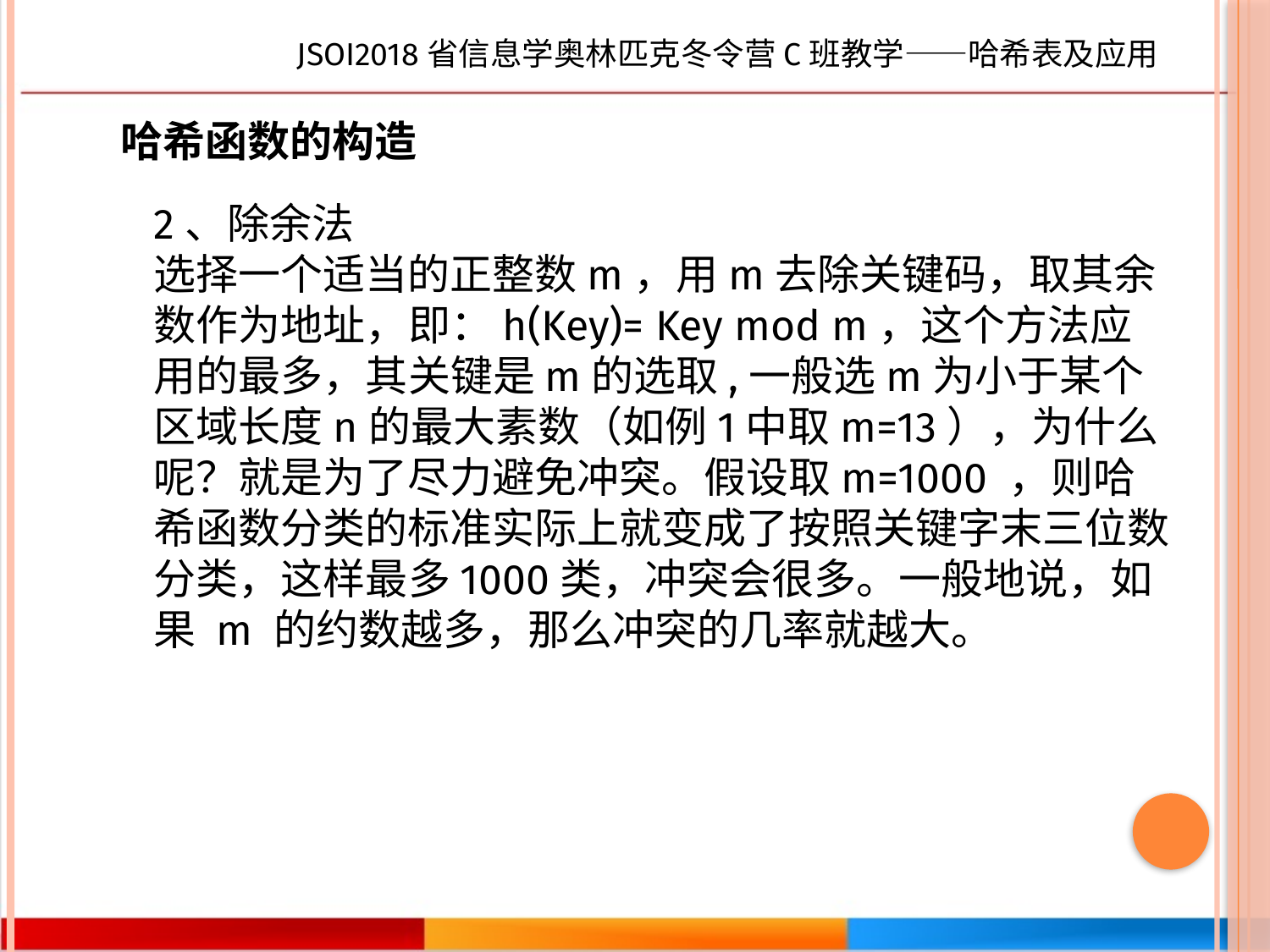

JSOI2018省信息学奥林匹克冬令营C班教学——哈希表及应用
哈希函数的构造
2、除余法
选择一个适当的正整数m，用m去除关键码，取其余数作为地址，即：h(Key)= Key mod m，这个方法应用的最多，其关键是m的选取,一般选m为小于某个区域长度n的最大素数（如例1中取m=13），为什么呢？就是为了尽力避免冲突。假设取m=1000 ，则哈希函数分类的标准实际上就变成了按照关键字末三位数分类，这样最多1000类，冲突会很多。一般地说，如果 m 的约数越多，那么冲突的几率就越大。